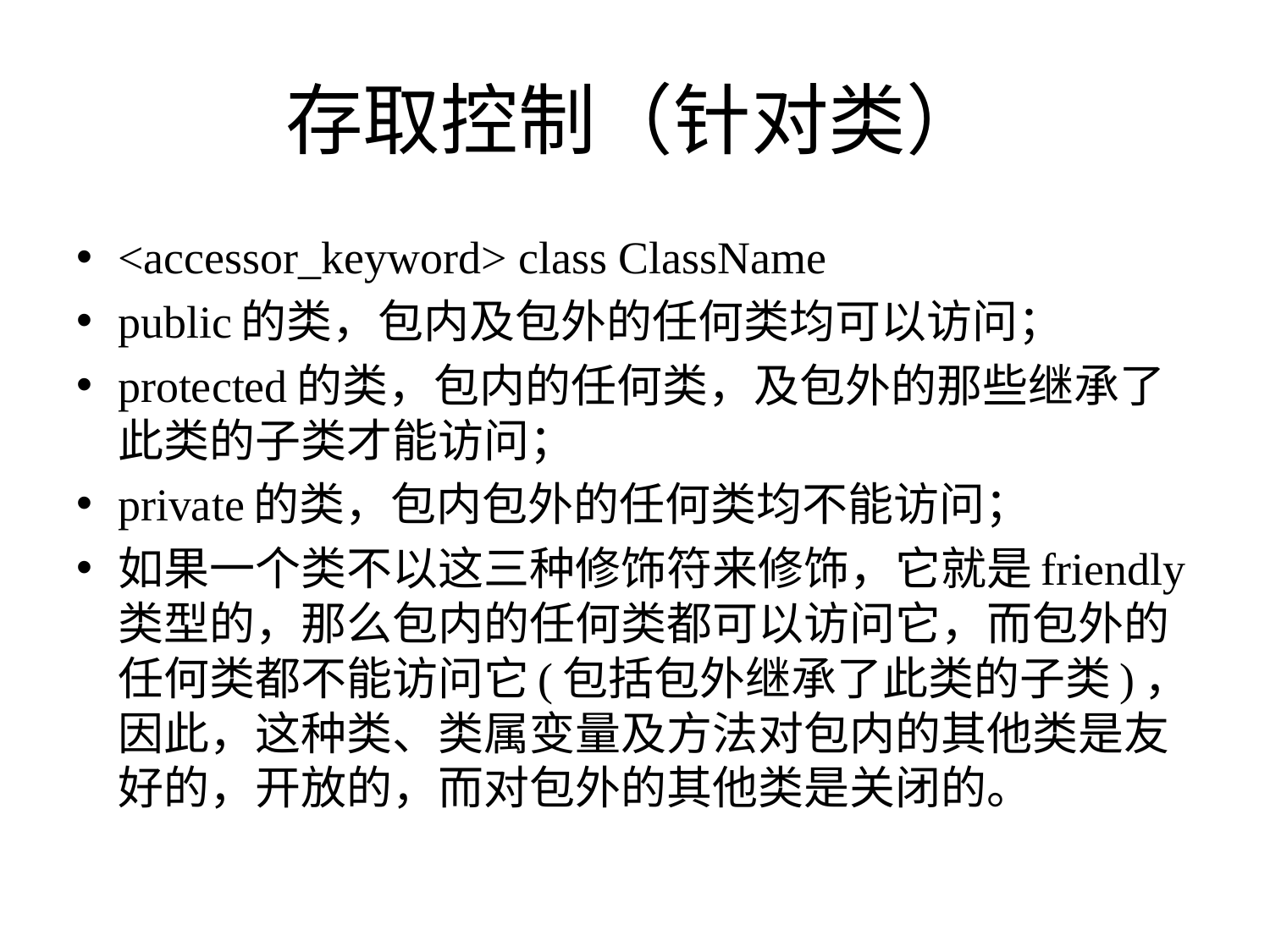

# 存取控制（针对类）
<accessor_keyword> class ClassName
public的类，包内及包外的任何类均可以访问；
protected的类，包内的任何类，及包外的那些继承了此类的子类才能访问；
private的类，包内包外的任何类均不能访问；
如果一个类不以这三种修饰符来修饰，它就是friendly类型的，那么包内的任何类都可以访问它，而包外的任何类都不能访问它(包括包外继承了此类的子类)，因此，这种类、类属变量及方法对包内的其他类是友好的，开放的，而对包外的其他类是关闭的。